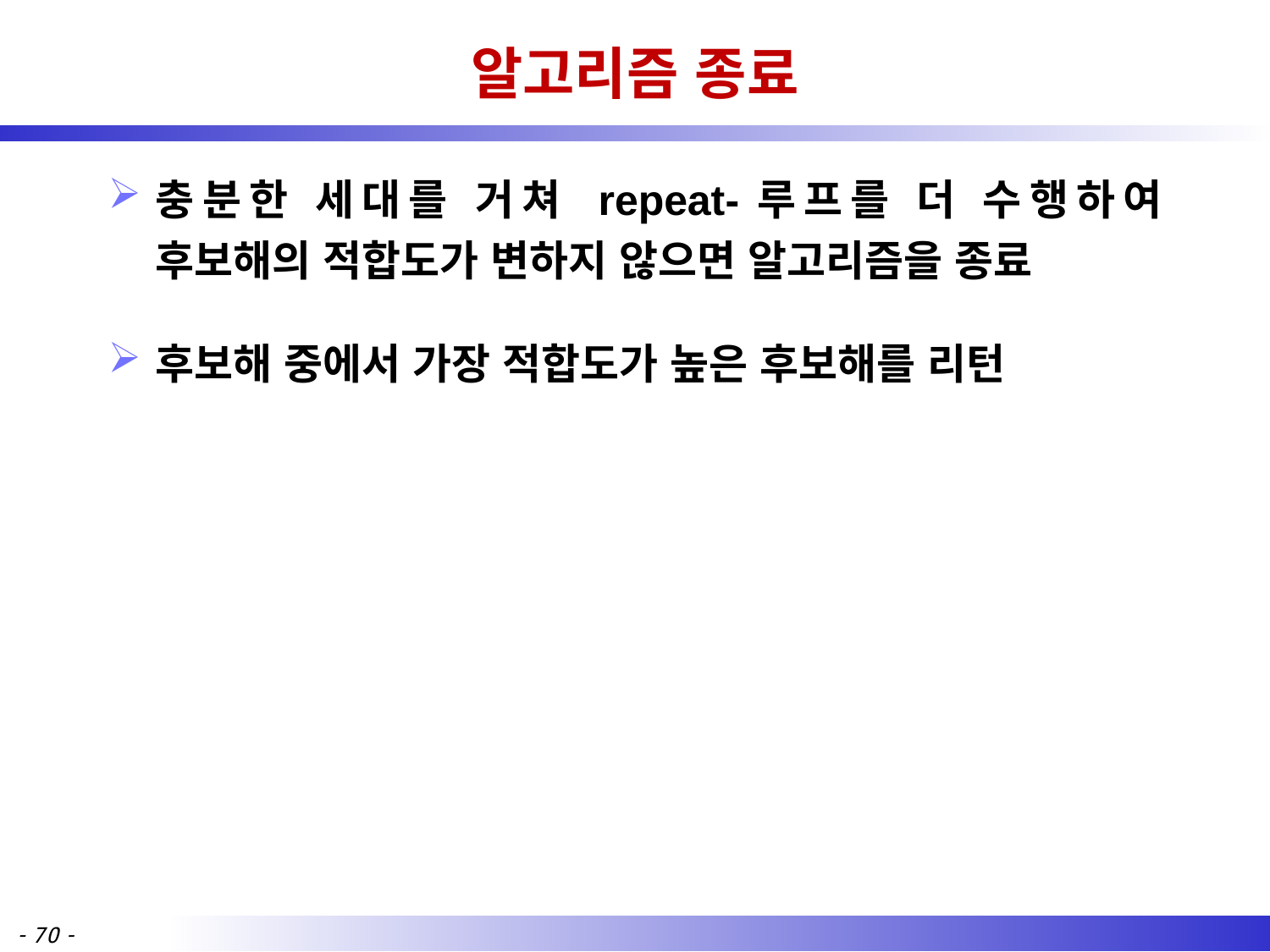

# 알고리즘 종료
충분한 세대를 거쳐 repeat-루프를 더 수행하여 후보해의 적합도가 변하지 않으면 알고리즘을 종료
후보해 중에서 가장 적합도가 높은 후보해를 리턴
- 70 -